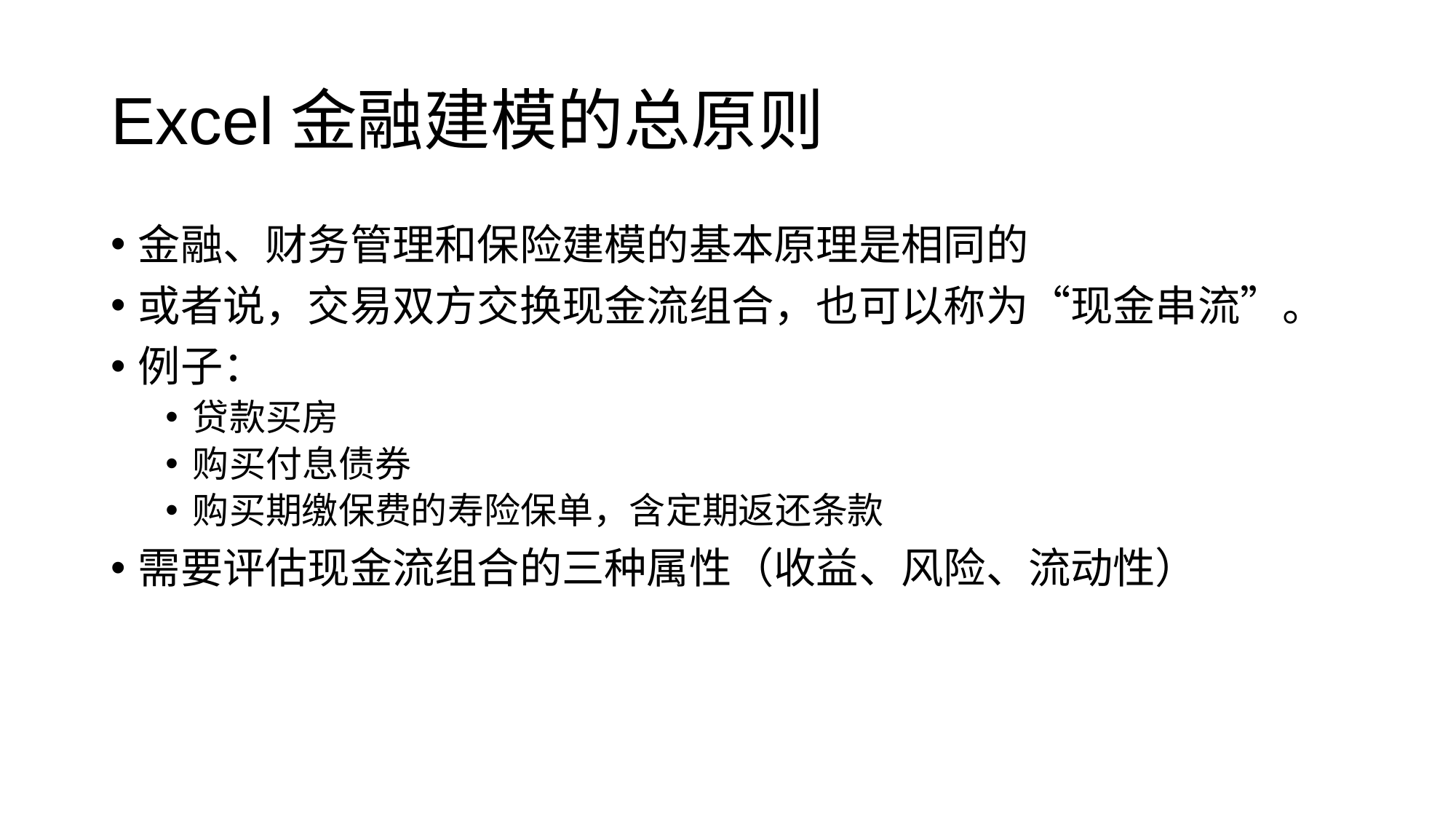

# Excel金融建模的总原则
金融、财务管理和保险建模的基本原理是相同的
或者说，交易双方交换现金流组合，也可以称为“现金串流”。
例子：
贷款买房
购买付息债券
购买期缴保费的寿险保单，含定期返还条款
需要评估现金流组合的三种属性（收益、风险、流动性）